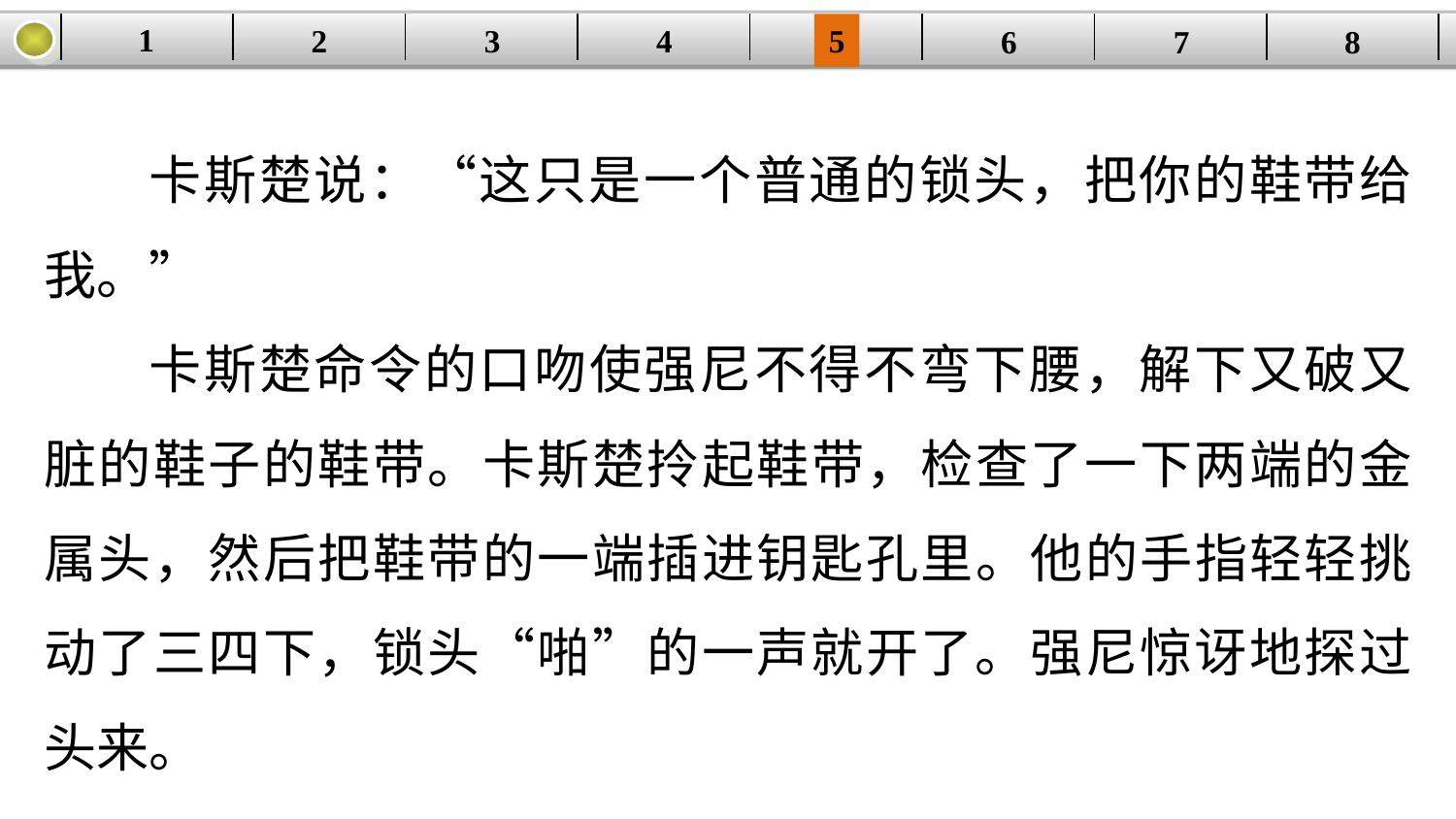

1
2
3
4
|  |  |  |  |  |  |  |  |
| --- | --- | --- | --- | --- | --- | --- | --- |
5
6
7
8

卡斯楚说：“这只是一个普通的锁头，把你的鞋带给我。”
卡斯楚命令的口吻使强尼不得不弯下腰，解下又破又脏的鞋子的鞋带。卡斯楚拎起鞋带，检查了一下两端的金属头，然后把鞋带的一端插进钥匙孔里。他的手指轻轻挑动了三四下，锁头“啪”的一声就开了。强尼惊讶地探过头来。